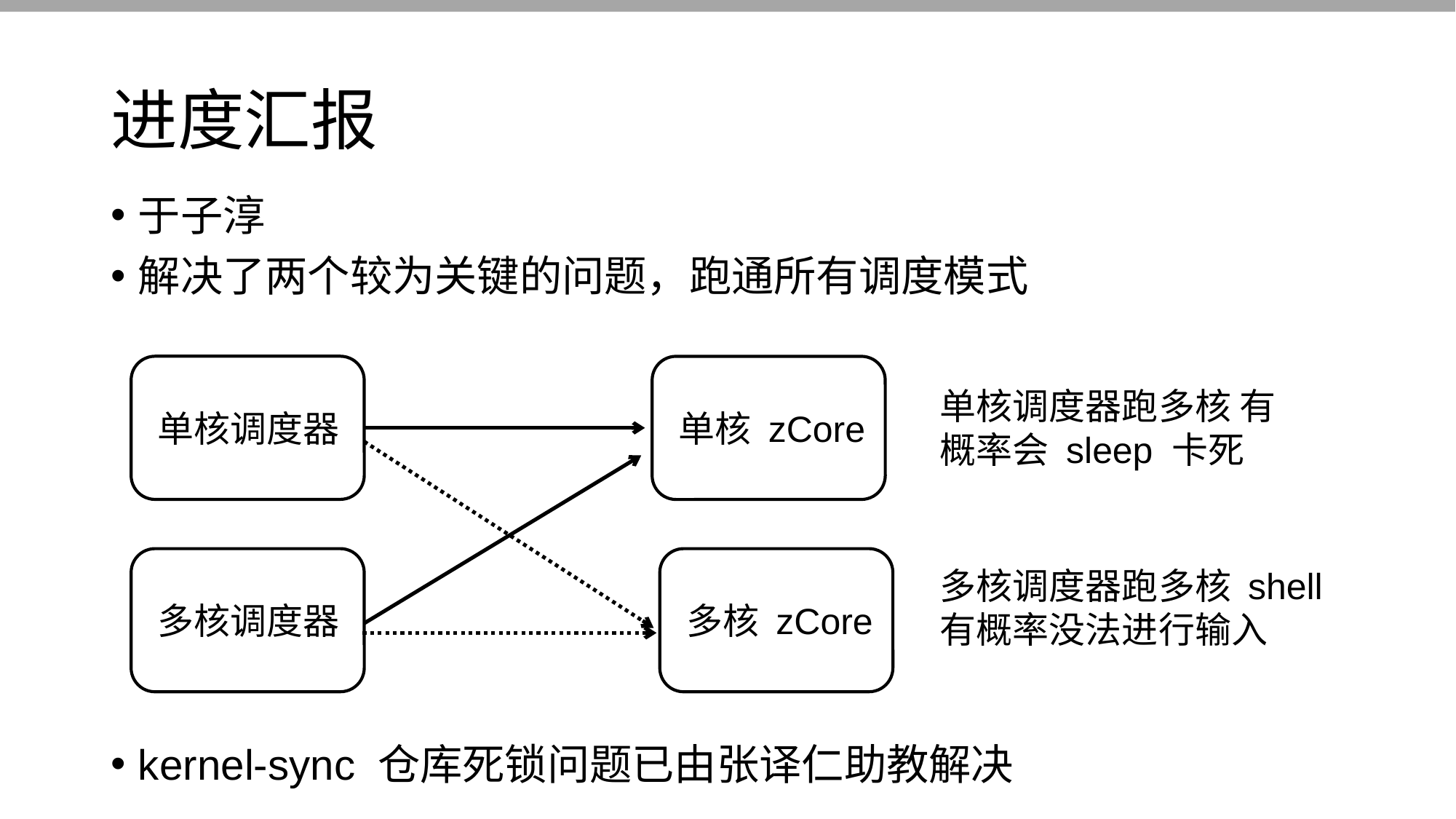

# 进度汇报
于子淳
解决了两个较为关键的问题，跑通所有调度模式

kernel-sync 仓库死锁问题已由张译仁助教解决

单核调度器跑多核 有概率会 sleep 卡死
单核调度器
单核 zCore

多核调度器跑多核 shell 有概率没法进行输入
多核调度器
多核 zCore
2